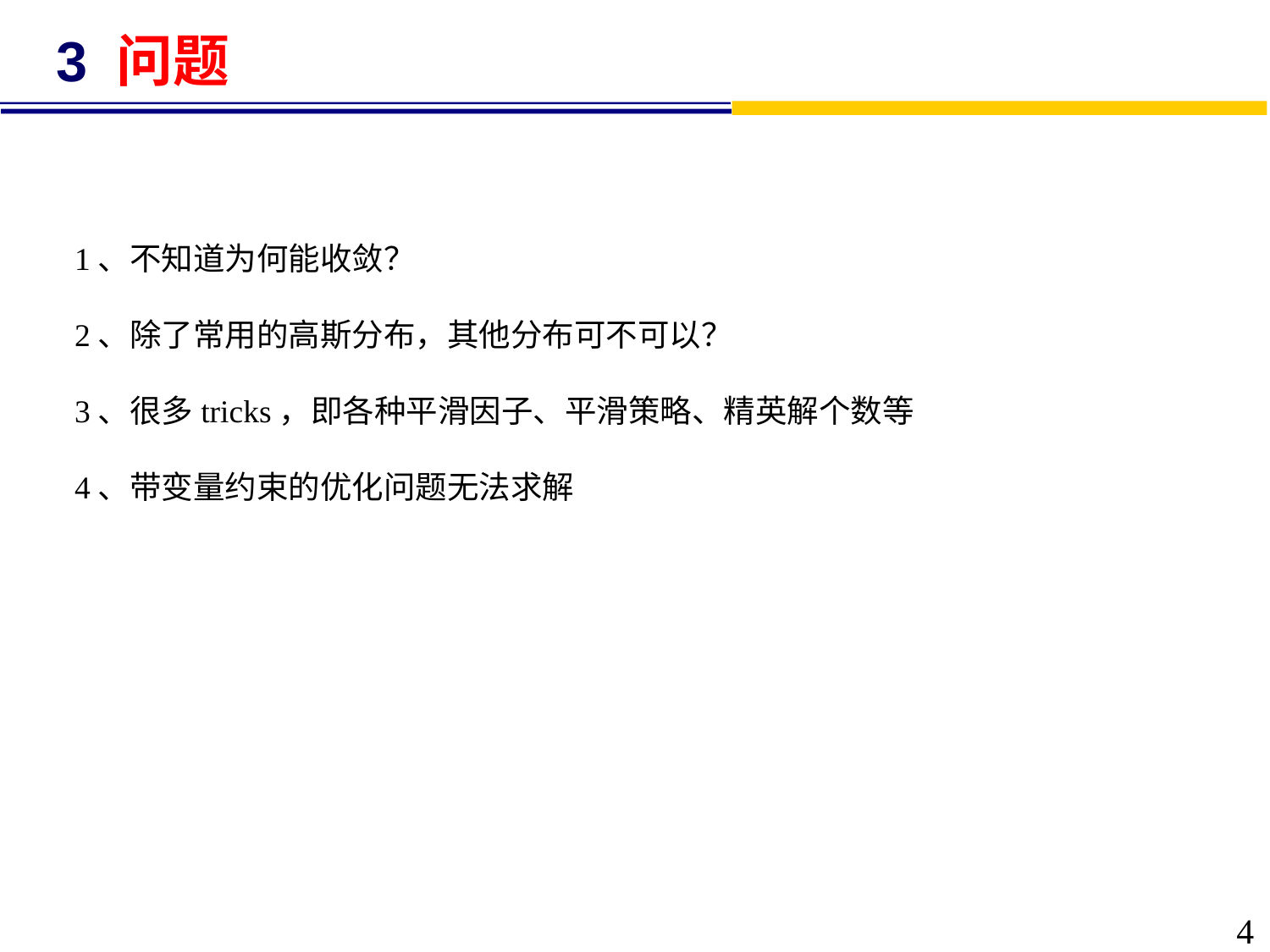

3 问题
1、不知道为何能收敛？

2、除了常用的高斯分布，其他分布可不可以？

3、很多tricks，即各种平滑因子、平滑策略、精英解个数等

4、带变量约束的优化问题无法求解
4